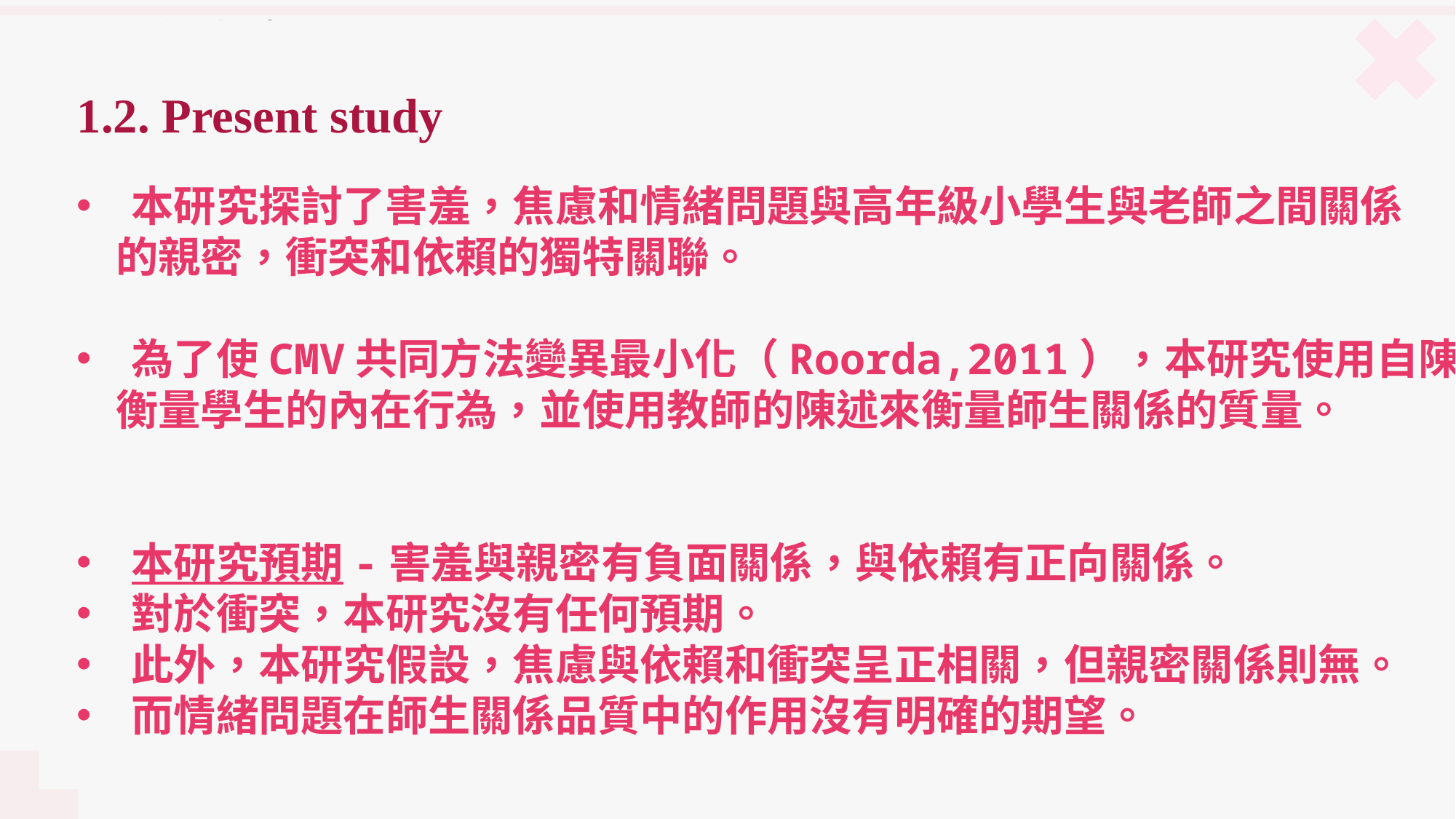

1.2. Present study

本研究探討了害羞，焦慮和情緒問題與高年級小學生與老師之間關係
   的親密，衝突和依賴的獨特關聯。

為了使CMV共同方法變異最小化（Roorda,2011），本研究使用自陳來
   衡量學生的內在行為，並使用教師的陳述來衡量師生關係的質量。

本研究預期-害羞與親密有負面關係，與依賴有正向關係。
對於衝突，本研究沒有任何預期。
此外，本研究假設，焦慮與依賴和衝突呈正相關，但親密關係則無。
而情緒問題在師生關係品質中的作用沒有明確的期望。